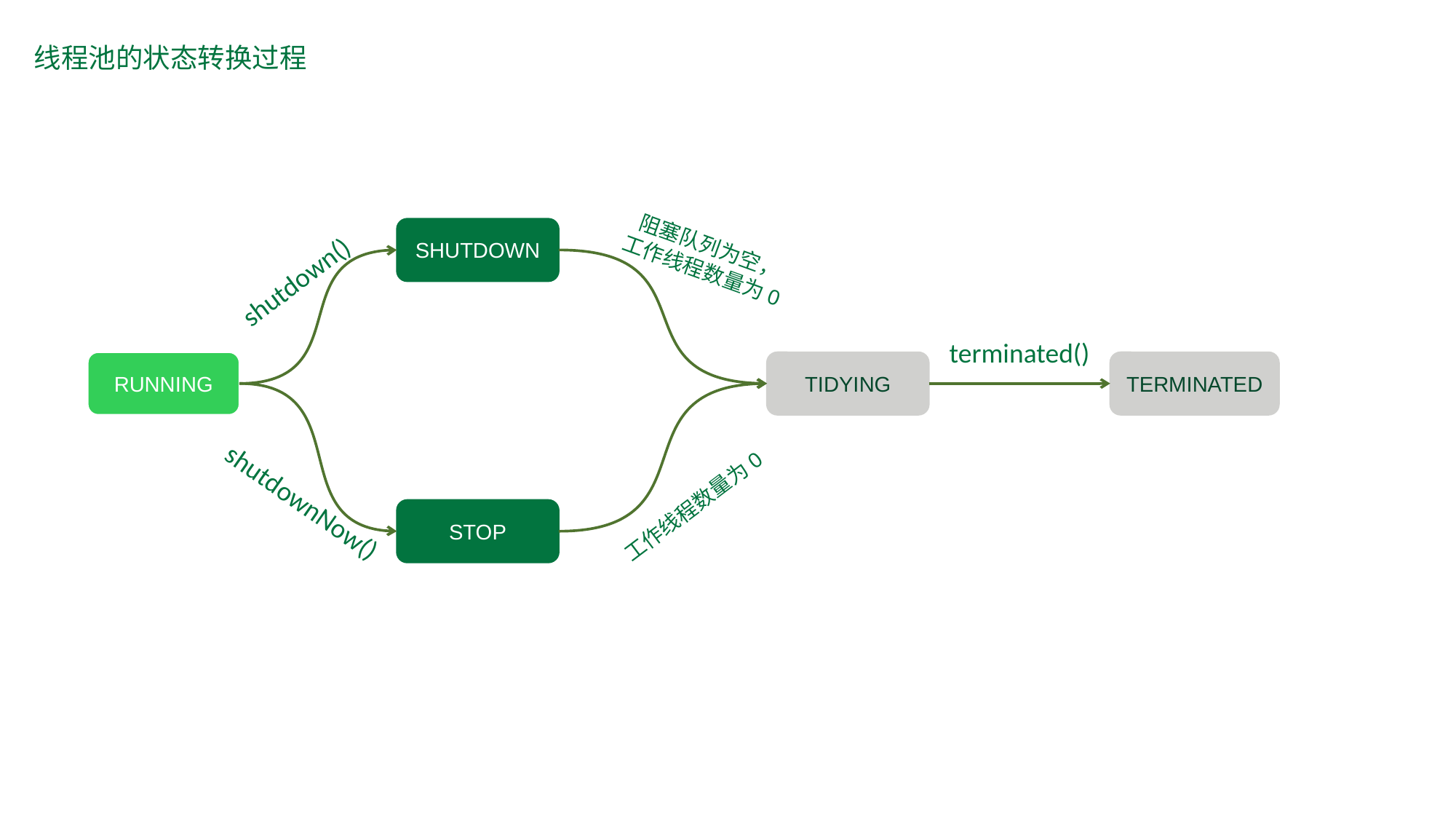

线程池的状态转换过程

SHUTDOWN
阻塞队列为空，
工作线程数量为0
shutdown()
terminated()
RUNNING
TIDYING
TERMINATED
shutdownNow()
工作线程数量为0
STOP